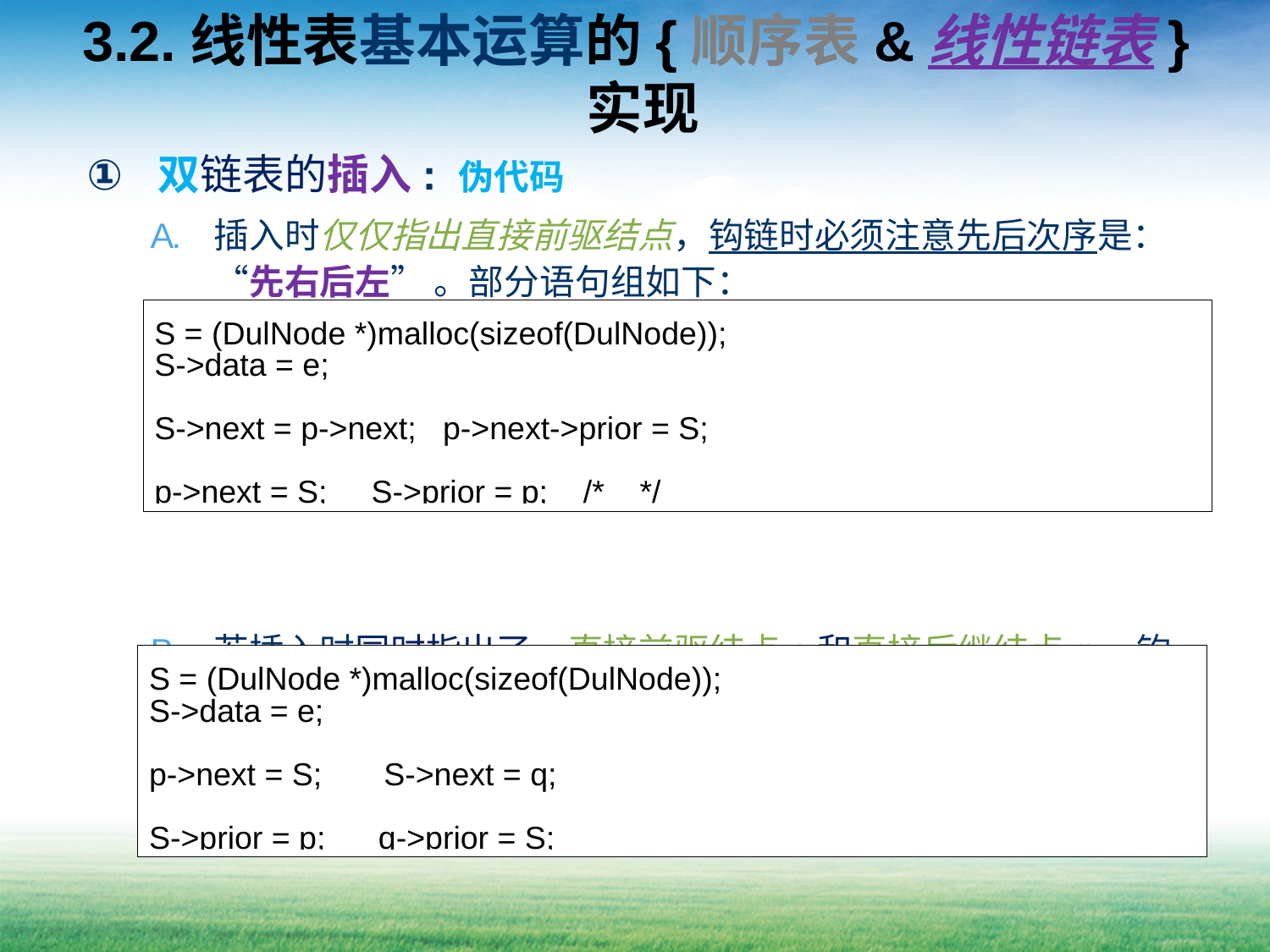

# 3.2.线性表基本运算的{顺序表&线性链表}实现
双链表的插入: 伪代码
插入时仅仅指出直接前驱结点，钩链时必须注意先后次序是： “先右后左” 。部分语句组如下：

若插入时同时指出了: 直接前驱结点p和直接后继结点q，钩链时无须注意先后次序。部分语句组如下：